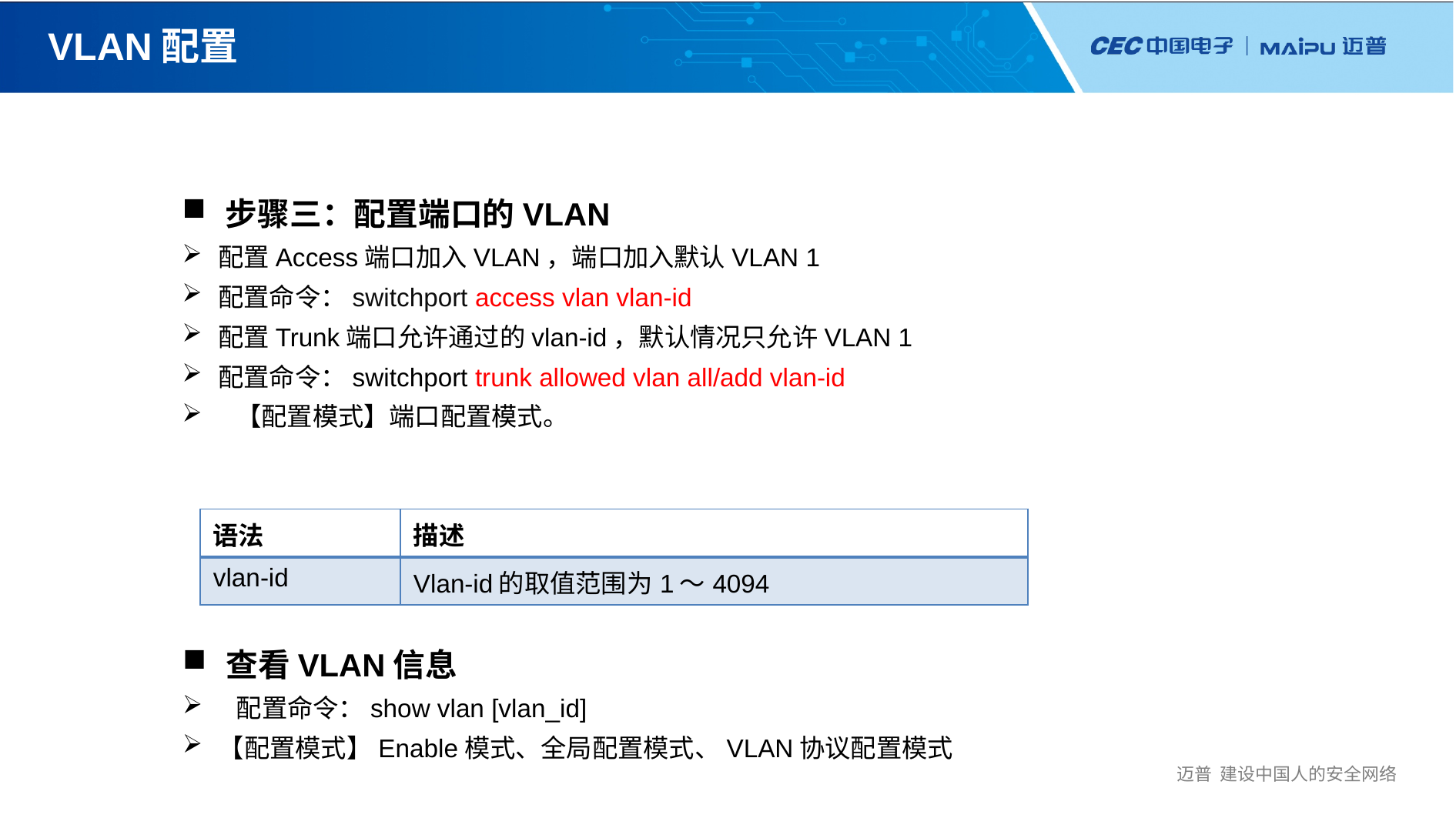

# VLAN配置
步骤三：配置端口的VLAN
配置Access端口加入VLAN，端口加入默认VLAN 1
配置命令：switchport access vlan vlan-id
配置Trunk端口允许通过的vlan-id，默认情况只允许VLAN 1
配置命令：switchport trunk allowed vlan all/add vlan-id
  【配置模式】端口配置模式。
| 语法 | 描述 |
| --- | --- |
| vlan-id | Vlan-id的取值范围为1～4094 |
查看VLAN信息
  配置命令：show vlan [vlan_id]
【配置模式】Enable模式、全局配置模式、VLAN协议配置模式